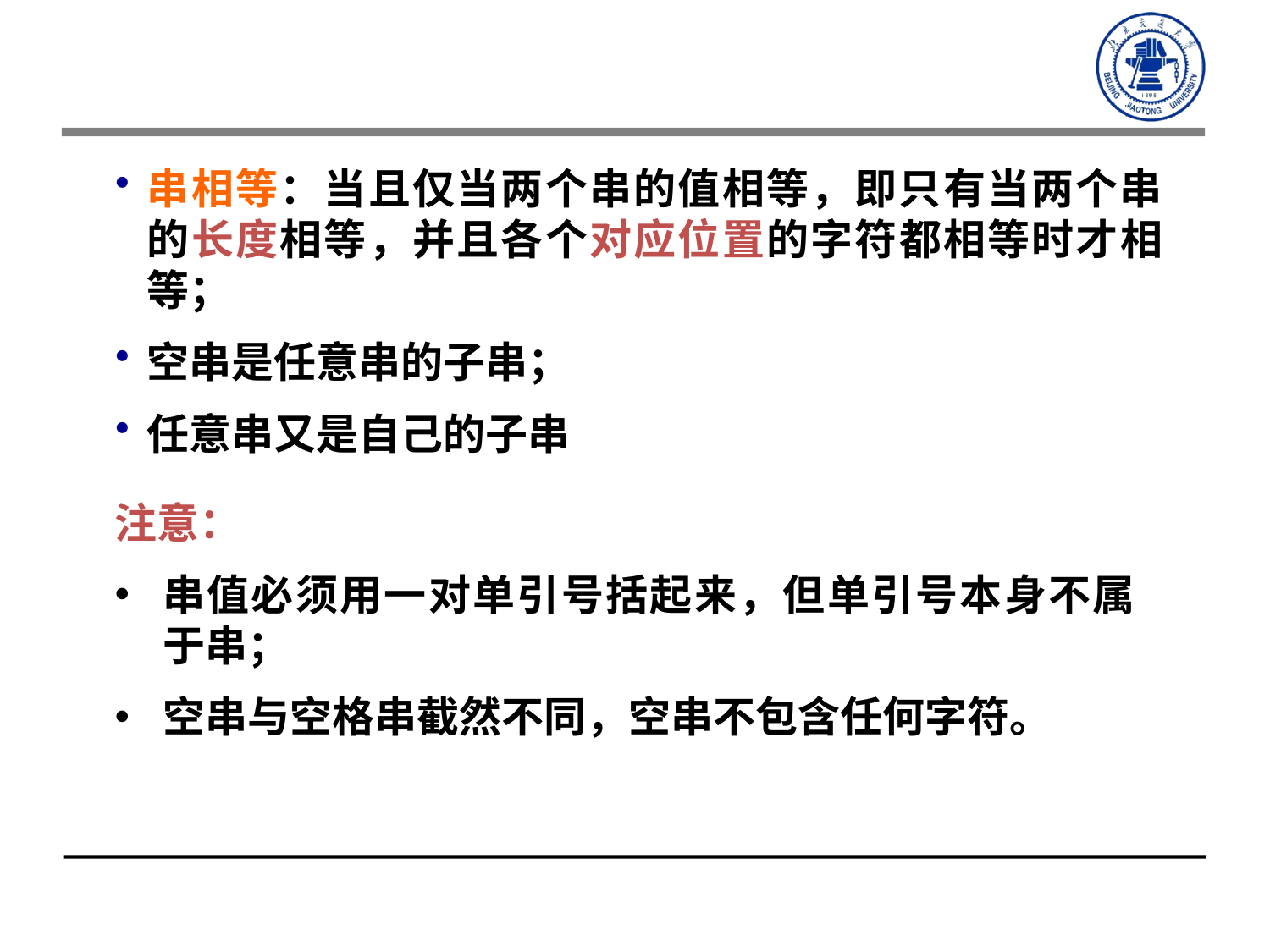

串相等：当且仅当两个串的值相等，即只有当两个串的长度相等，并且各个对应位置的字符都相等时才相等；
空串是任意串的子串；
任意串又是自己的子串
注意：
串值必须用一对单引号括起来，但单引号本身不属于串；
空串与空格串截然不同，空串不包含任何字符。